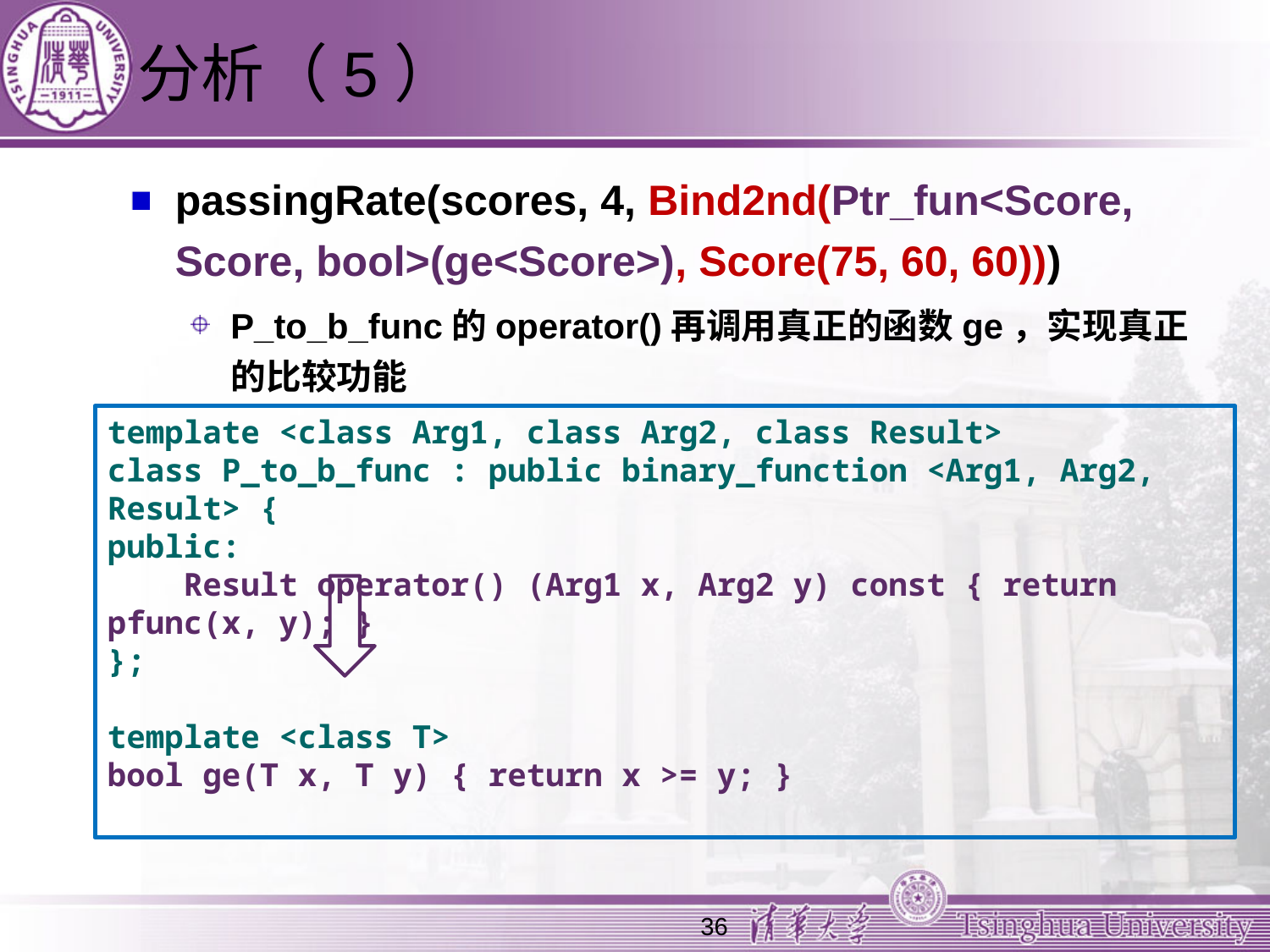

# 分析（5）
passingRate(scores, 4, Bind2nd(Ptr_fun<Score, Score, bool>(ge<Score>), Score(75, 60, 60)))
P_to_b_func的operator()再调用真正的函数ge，实现真正的比较功能
template <class Arg1, class Arg2, class Result>
class P_to_b_func : public binary_function <Arg1, Arg2, Result> {
public:
    Result operator() (Arg1 x, Arg2 y) const { return pfunc(x, y); }
};

template <class T>
bool ge(T x, T y) { return x >= y; }

36